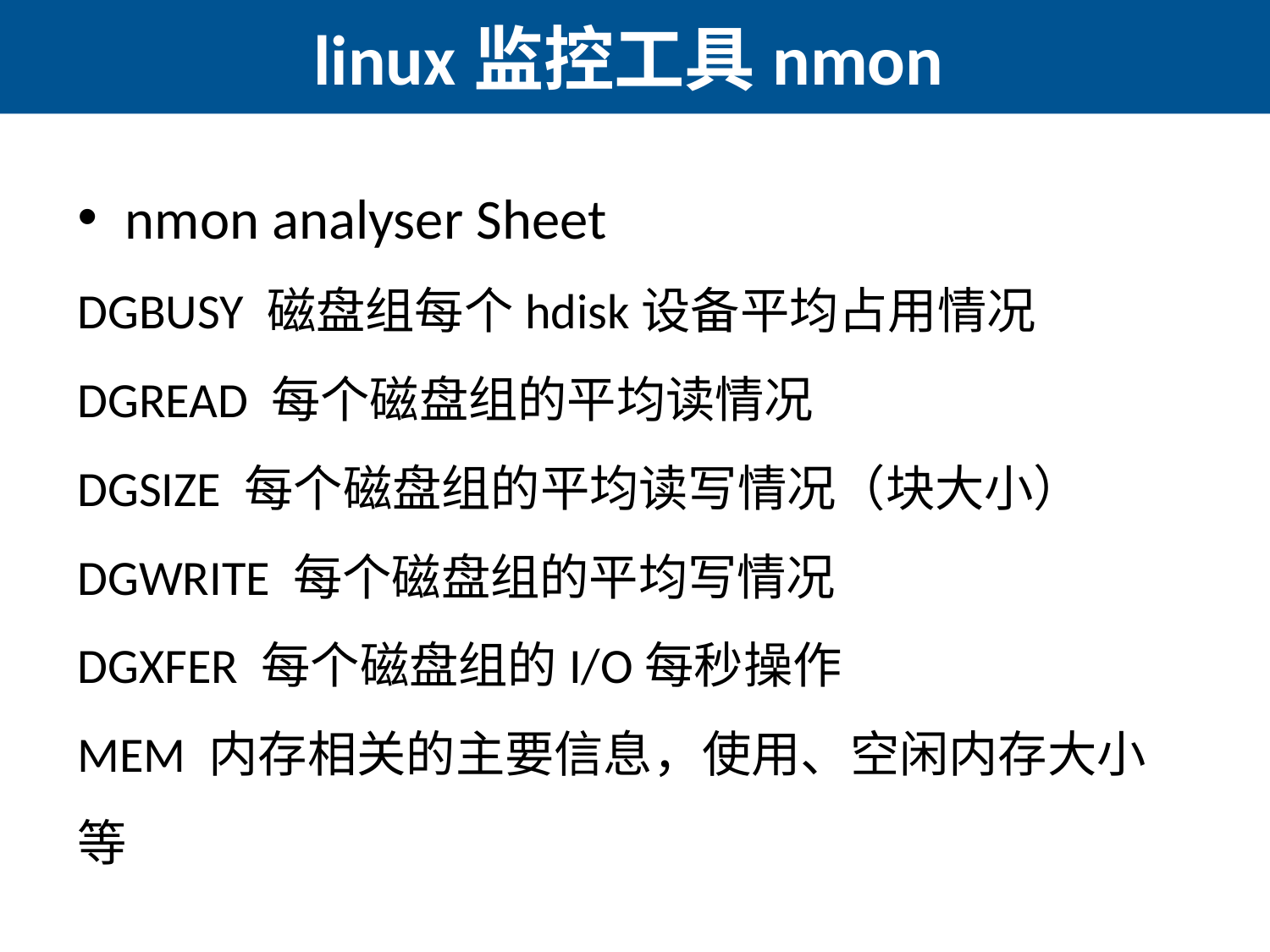

# linux监控工具nmon
nmon analyser Sheet
DGBUSY 磁盘组每个hdisk设备平均占用情况
DGREAD 每个磁盘组的平均读情况
DGSIZE 每个磁盘组的平均读写情况（块大小）
DGWRITE 每个磁盘组的平均写情况
DGXFER 每个磁盘组的I/O每秒操作
MEM 内存相关的主要信息，使用、空闲内存大小等